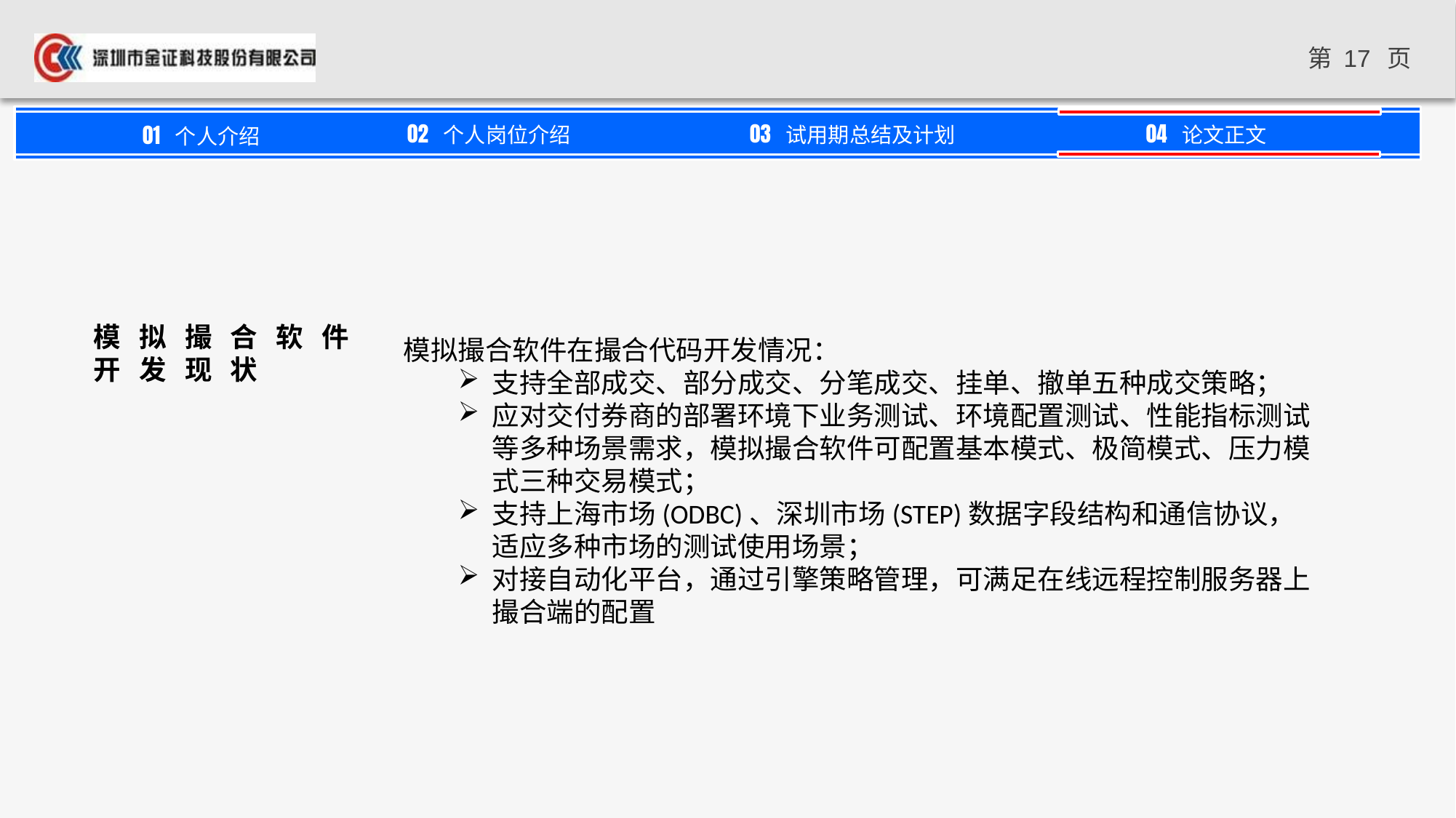

模   拟   撮   合   软   件
开   发   现   状
模拟撮合软件在撮合代码开发情况：
支持全部成交、部分成交、分笔成交、挂单、撤单五种成交策略；
应对交付券商的部署环境下业务测试、环境配置测试、性能指标测试等多种场景需求，模拟撮合软件可配置基本模式、极简模式、压力模式三种交易模式；
支持上海市场(ODBC)、深圳市场(STEP)数据字段结构和通信协议，适应多种市场的测试使用场景；
对接自动化平台，通过引擎策略管理，可满足在线远程控制服务器上撮合端的配置